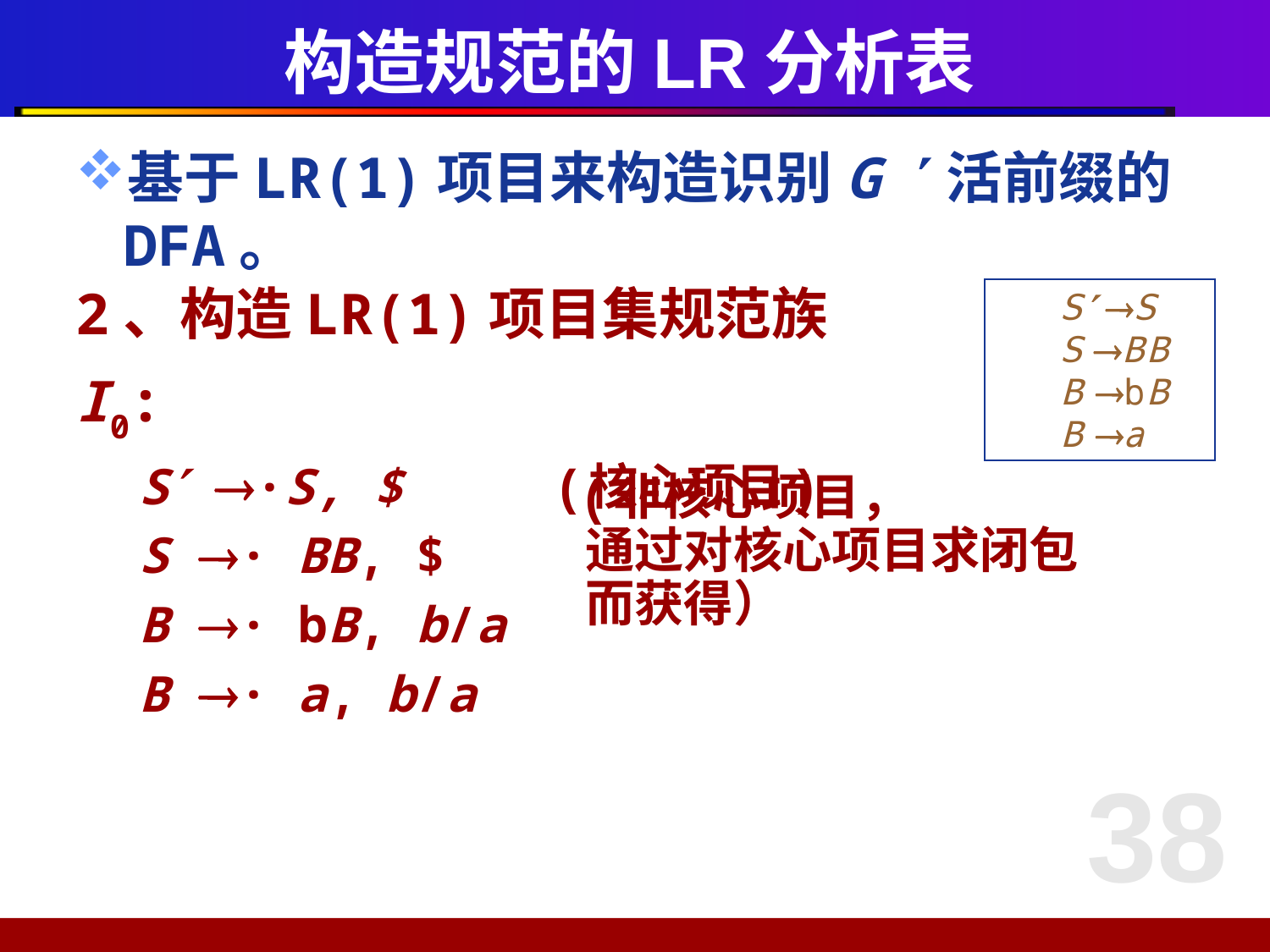

# 构造规范的LR分析表
基于LR(1)项目来构造识别G ′活前缀的DFA。
2、构造LR(1)项目集规范族
I0:
S′ →·S, $		(核心项目)
S →· BB, $
B →· bB, b/a
B →· a, b/a
S′ →S
S →BB
B →bB
B →a
(非核心项目，
通过对核心项目求闭包
而获得）
38